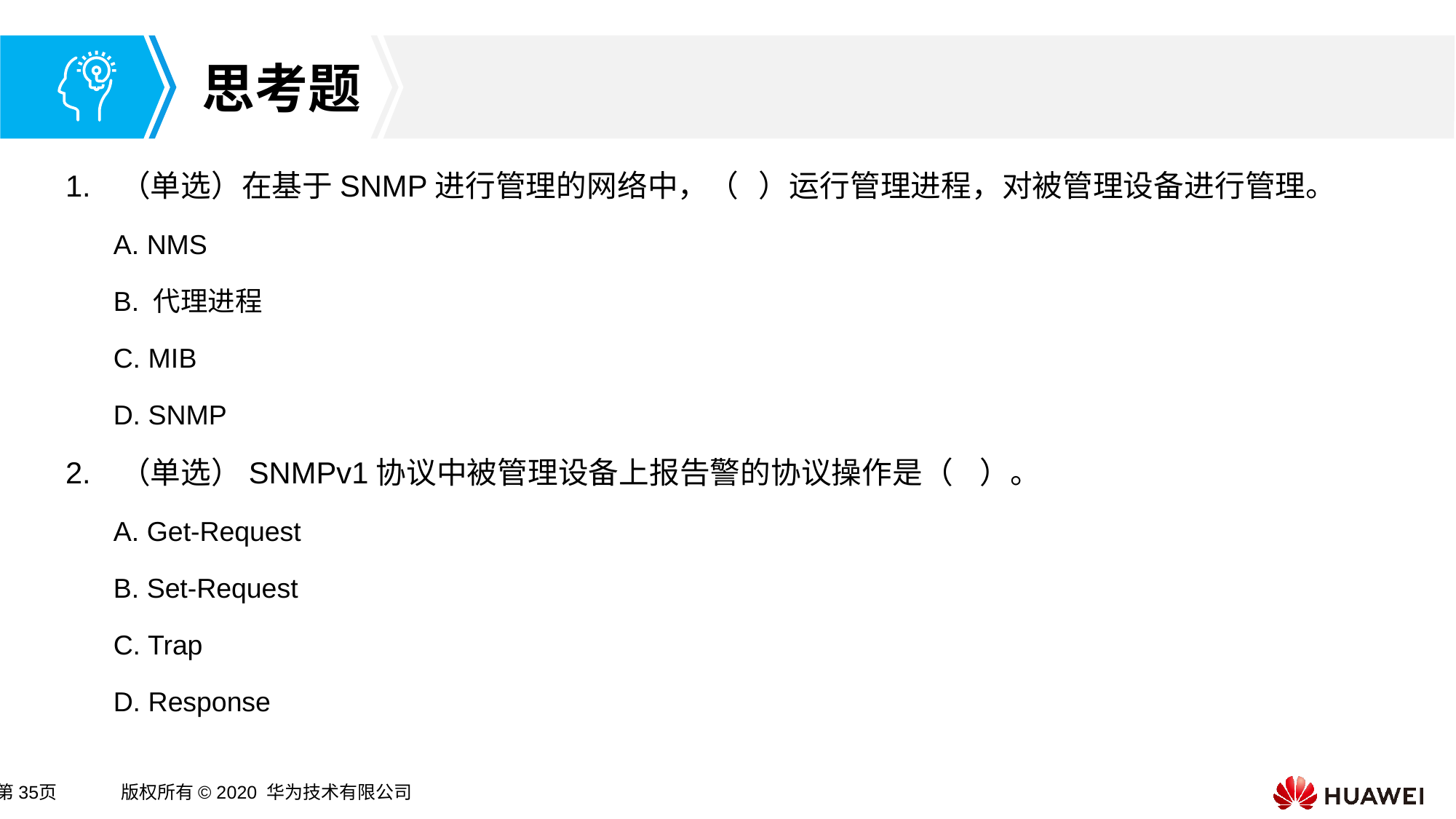

（单选）在基于SNMP进行管理的网络中，（   ）运行管理进程，对被管理设备进行管理。
A. NMS
B. 代理进程
C. MIB
D. SNMP
（单选）SNMPv1协议中被管理设备上报告警的协议操作是（    ）。
A. Get-Request
B. Set-Request
C. Trap
D. Response